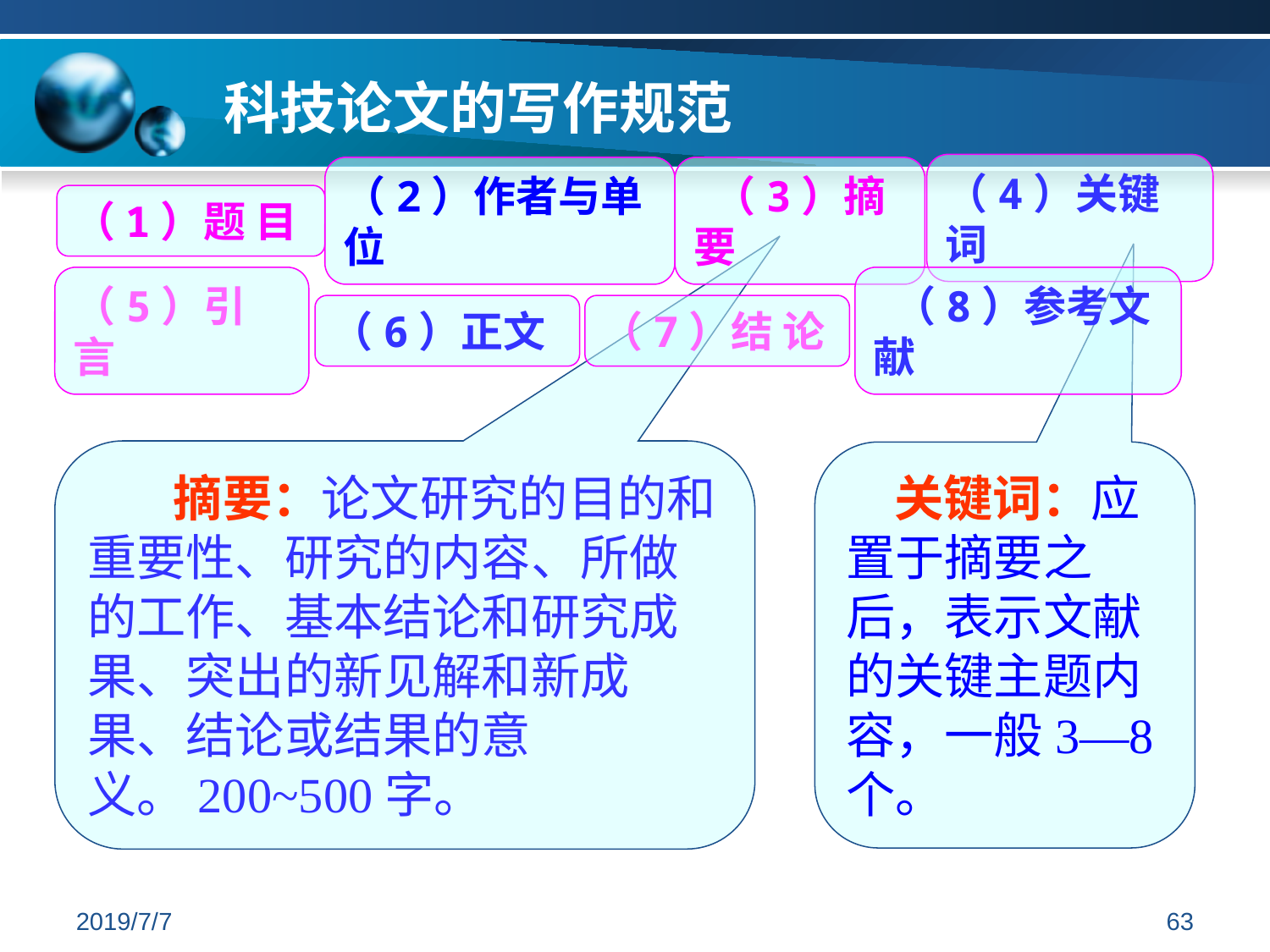

科技论文的写作规范
（4）关键词
（2）作者与单位
 （3）摘要
（1）题 目
（5）引 言
（6）正文
（7）结 论
 （8）参考文献
        摘要：论文研究的目的和重要性、研究的内容、所做的工作、基本结论和研究成果、突出的新见解和新成果、结论或结果的意义。200~500字。
    关键词：应置于摘要之后，表示文献的关键主题内容，一般3—8个。
2019/7/7
63